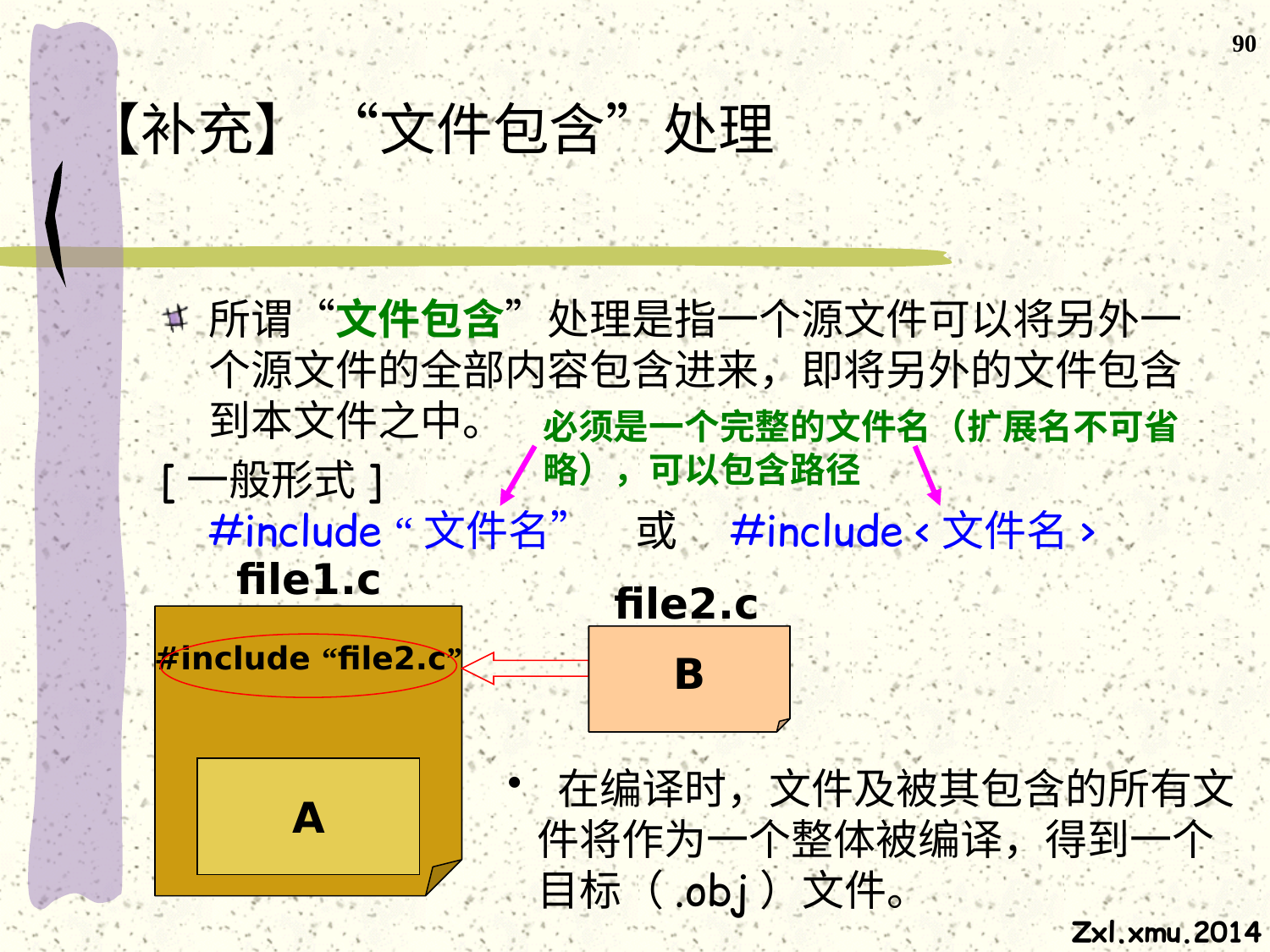

90
# 【补充】 “文件包含”处理
所谓“文件包含”处理是指一个源文件可以将另外一个源文件的全部内容包含进来，即将另外的文件包含到本文件之中。
[一般形式]
#include “文件名”　或　#include <文件名>
必须是一个完整的文件名（扩展名不可省略），可以包含路径

file1.c
file2.c
#include “file2.c”

B
B

 在编译时，文件及被其包含的所有文件将作为一个整体被编译，得到一个目标（.obj）文件。
A